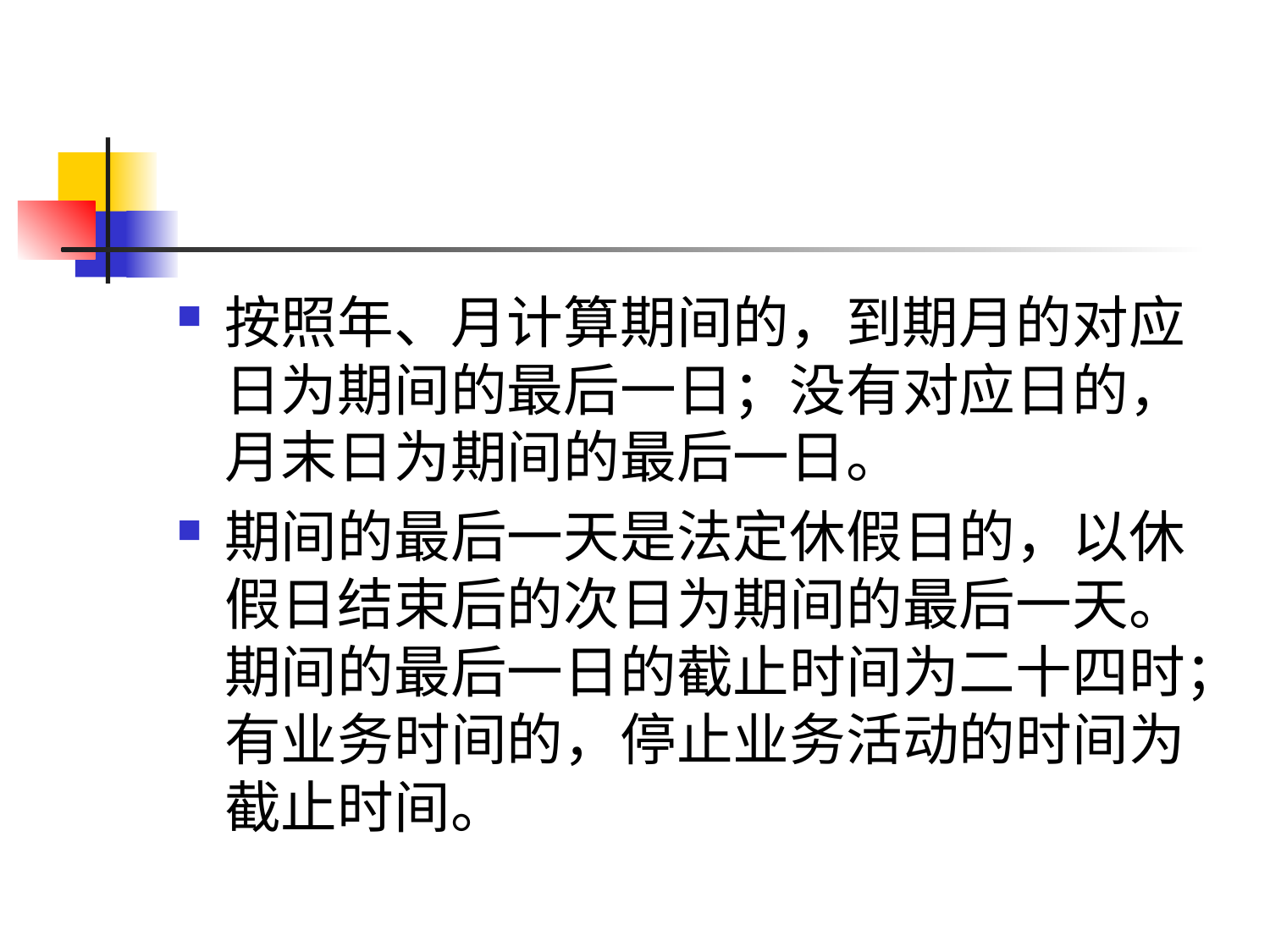

#
按照年、月计算期间的，到期月的对应日为期间的最后一日；没有对应日的，月末日为期间的最后一日。
期间的最后一天是法定休假日的，以休假日结束后的次日为期间的最后一天。期间的最后一日的截止时间为二十四时；有业务时间的，停止业务活动的时间为截止时间。